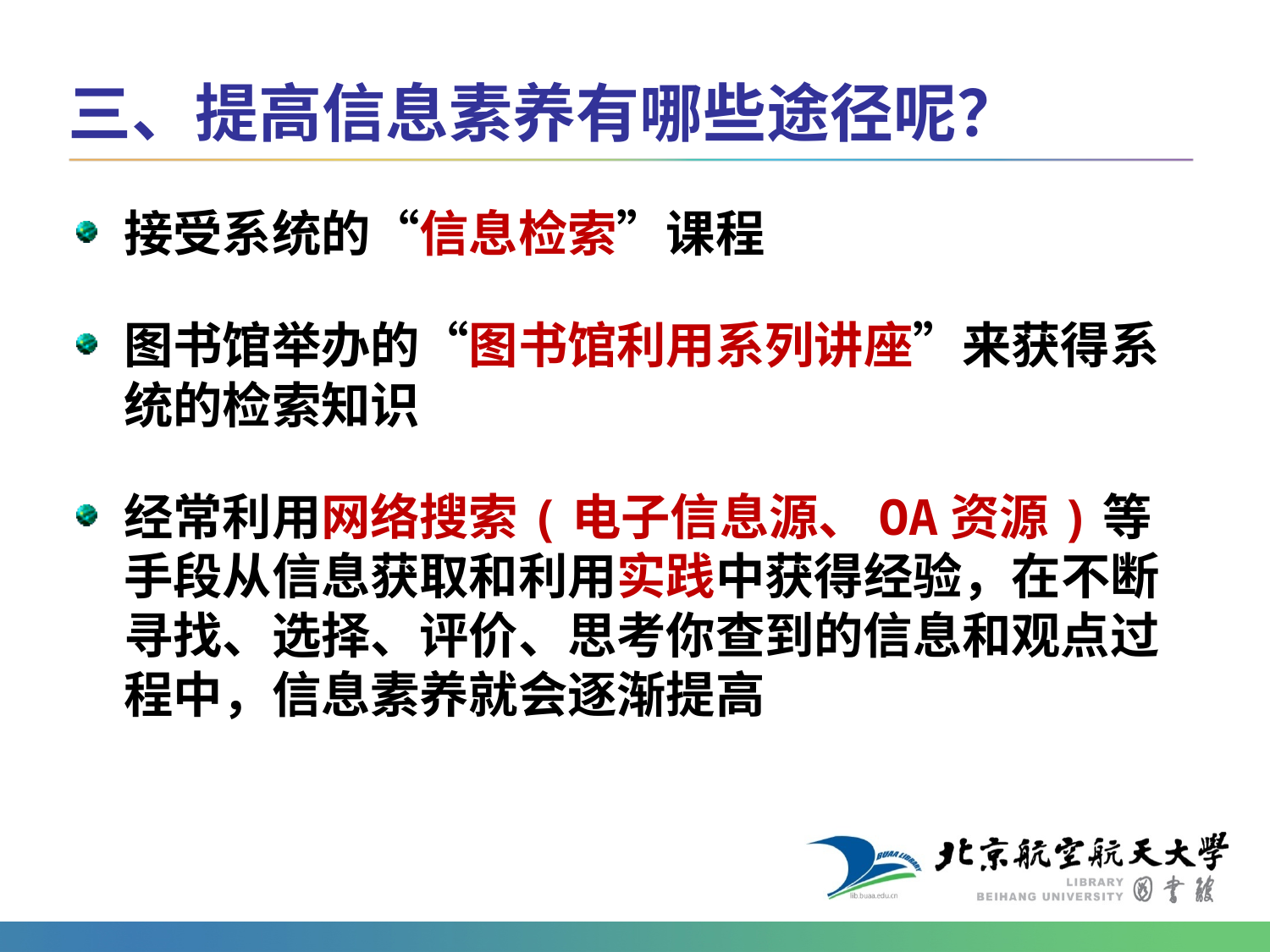

# 三、提高信息素养有哪些途径呢？
接受系统的“信息检索”课程
图书馆举办的“图书馆利用系列讲座”来获得系统的检索知识
经常利用网络搜索(电子信息源、OA资源)等手段从信息获取和利用实践中获得经验，在不断寻找、选择、评价、思考你查到的信息和观点过程中，信息素养就会逐渐提高